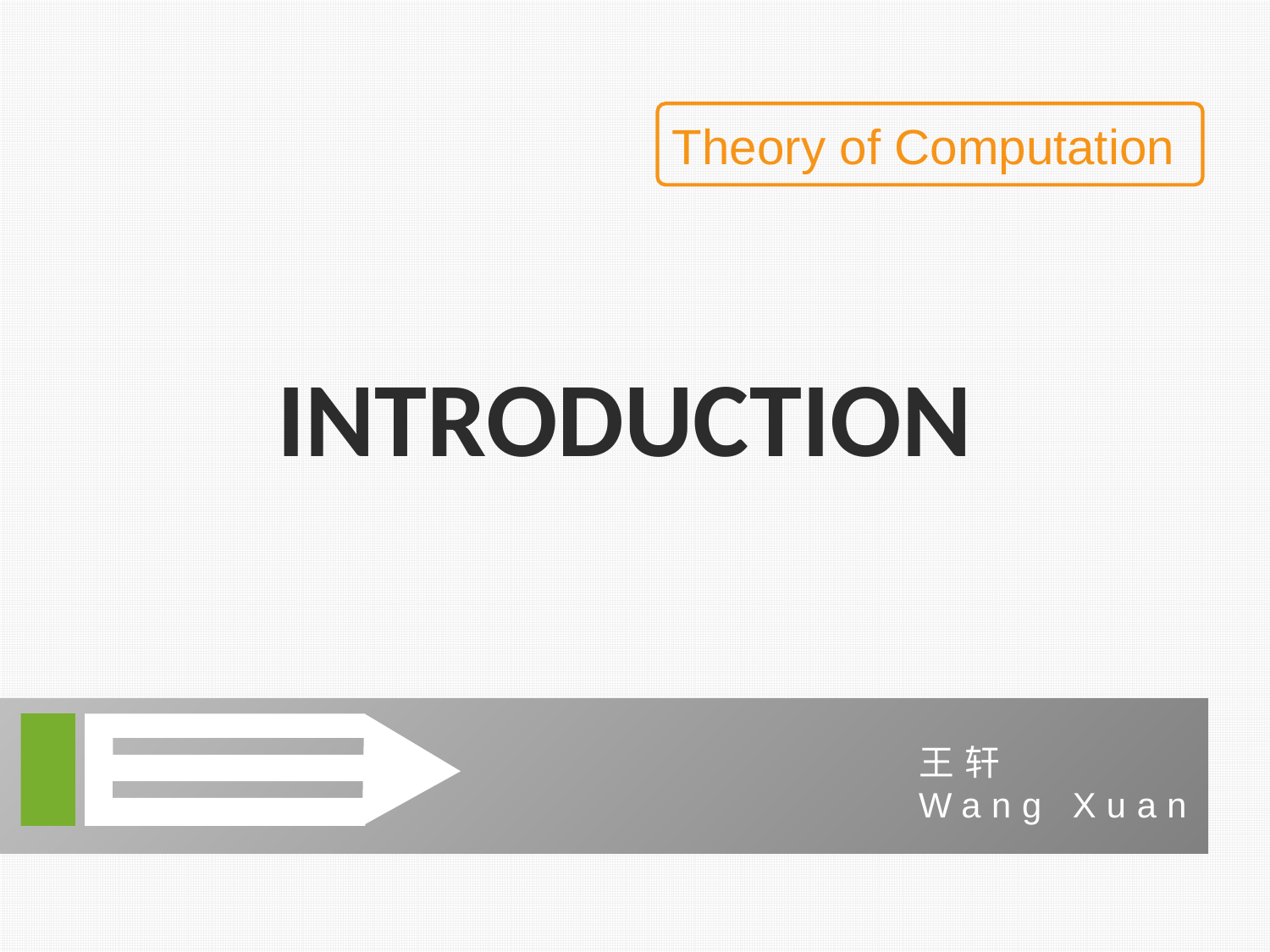

Theory of Computation
# INTRODUCTION

王轩
Wang Xuan